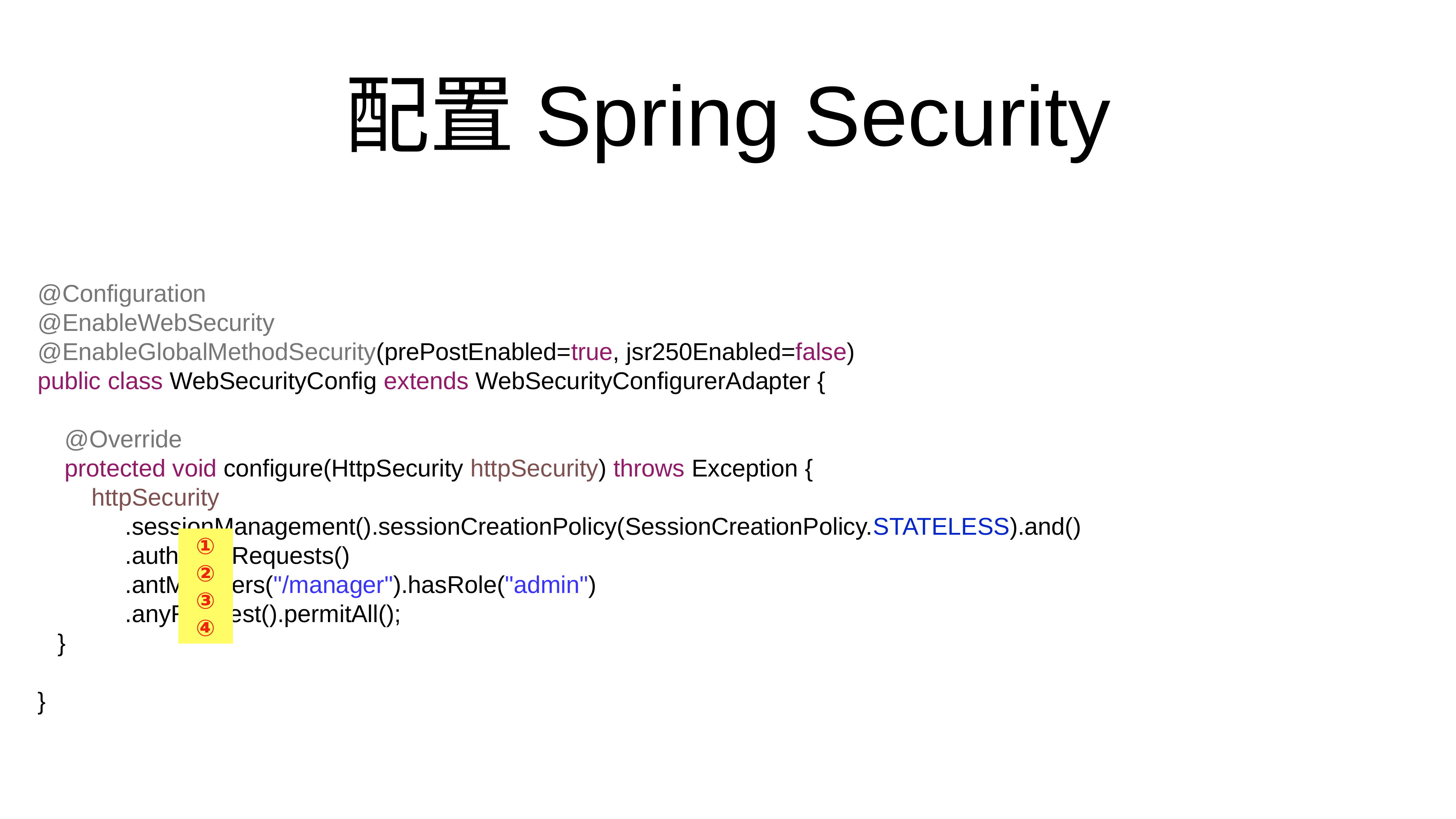

# 配置Spring Security

@Configuration
@EnableWebSecurity
@EnableGlobalMethodSecurity(prePostEnabled=true, jsr250Enabled=false)
public class WebSecurityConfig extends WebSecurityConfigurerAdapter {

    @Override
    protected void configure(HttpSecurity httpSecurity) throws Exception {
        httpSecurity
             .sessionManagement().sessionCreationPolicy(SessionCreationPolicy.STATELESS).and()
             .authorizeRequests()
             .antMatchers("/manager").hasRole("admin")
             .anyRequest().permitAll();
   }

}
①
②
③
④